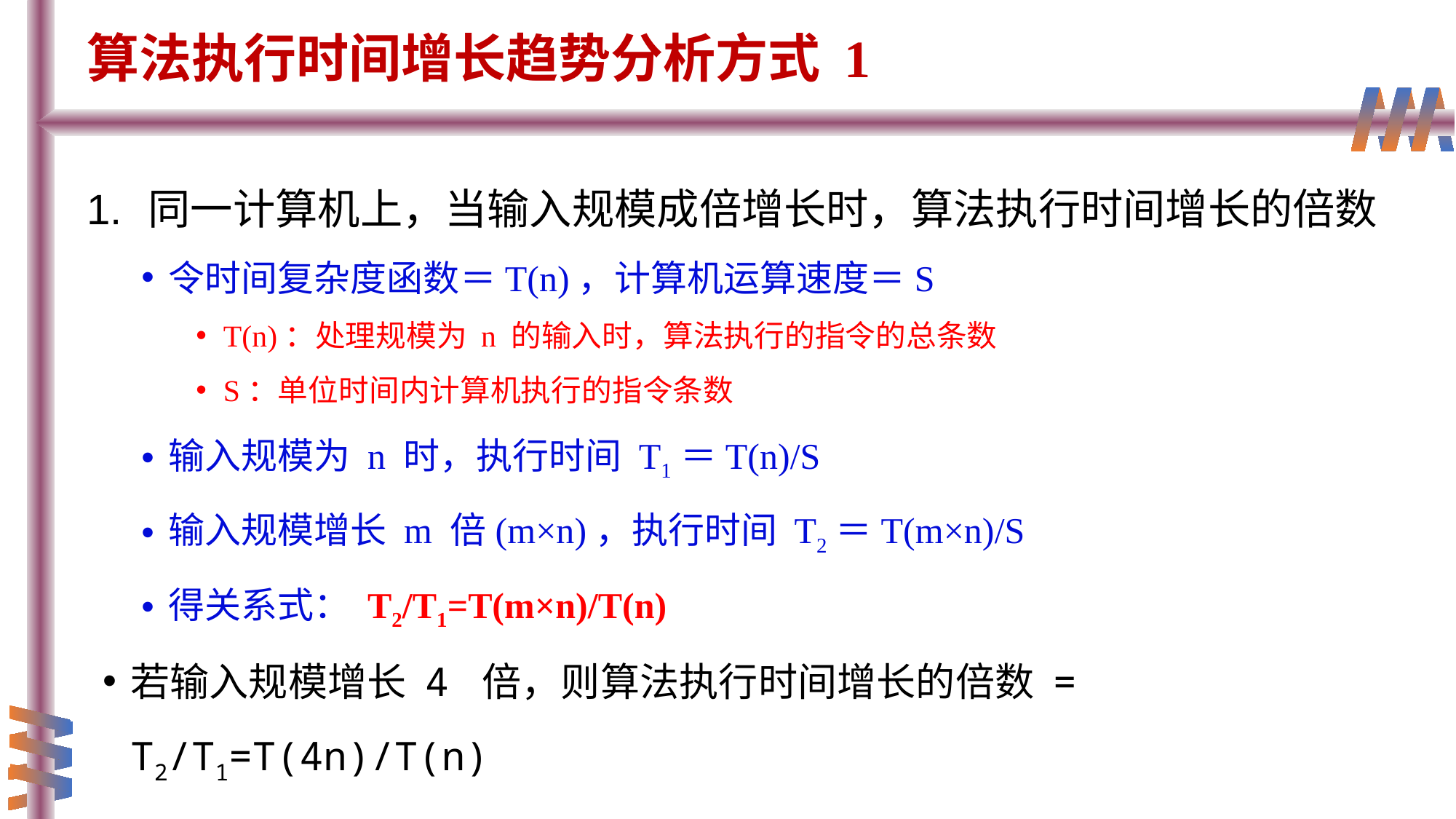

# 算法执行时间增长趋势分析方式 1
同一计算机上，当输入规模成倍增长时，算法执行时间增长的倍数
令时间复杂度函数＝T(n)，计算机运算速度＝S
T(n)：处理规模为 n 的输入时，算法执行的指令的总条数
S：单位时间内计算机执行的指令条数
输入规模为 n 时，执行时间 T1＝T(n)/S
输入规模增长 m 倍(m×n)，执行时间 T2＝T(m×n)/S
得关系式： T2/T1=T(m×n)/T(n)
若输入规模增长 4 倍，则算法执行时间增长的倍数 = T2/T1=T(4n)/T(n)